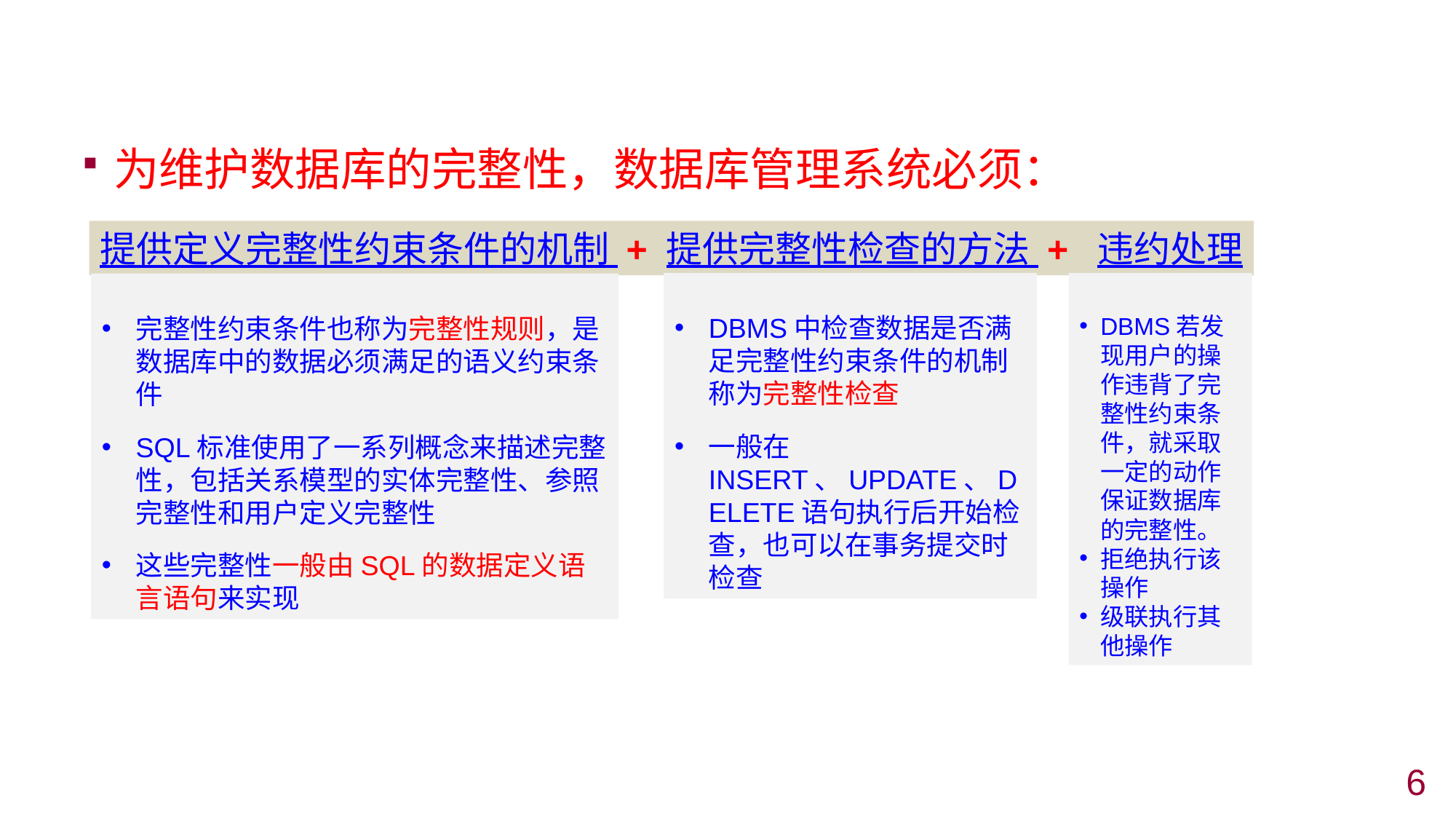

#
为维护数据库的完整性，数据库管理系统必须：
提供定义完整性约束条件的机制 + 提供完整性检查的方法 +  违约处理

DBMS中检查数据是否满足完整性约束条件的机制称为完整性检查

一般在INSERT、UPDATE、DELETE语句执行后开始检查，也可以在事务提交时检查

DBMS若发现用户的操作违背了完整性约束条件，就采取一定的动作保证数据库的完整性。
拒绝执行该操作
级联执行其他操作

完整性约束条件也称为完整性规则，是数据库中的数据必须满足的语义约束条件

SQL标准使用了一系列概念来描述完整性，包括关系模型的实体完整性、参照完整性和用户定义完整性

这些完整性一般由SQL的数据定义语言语句来实现
6